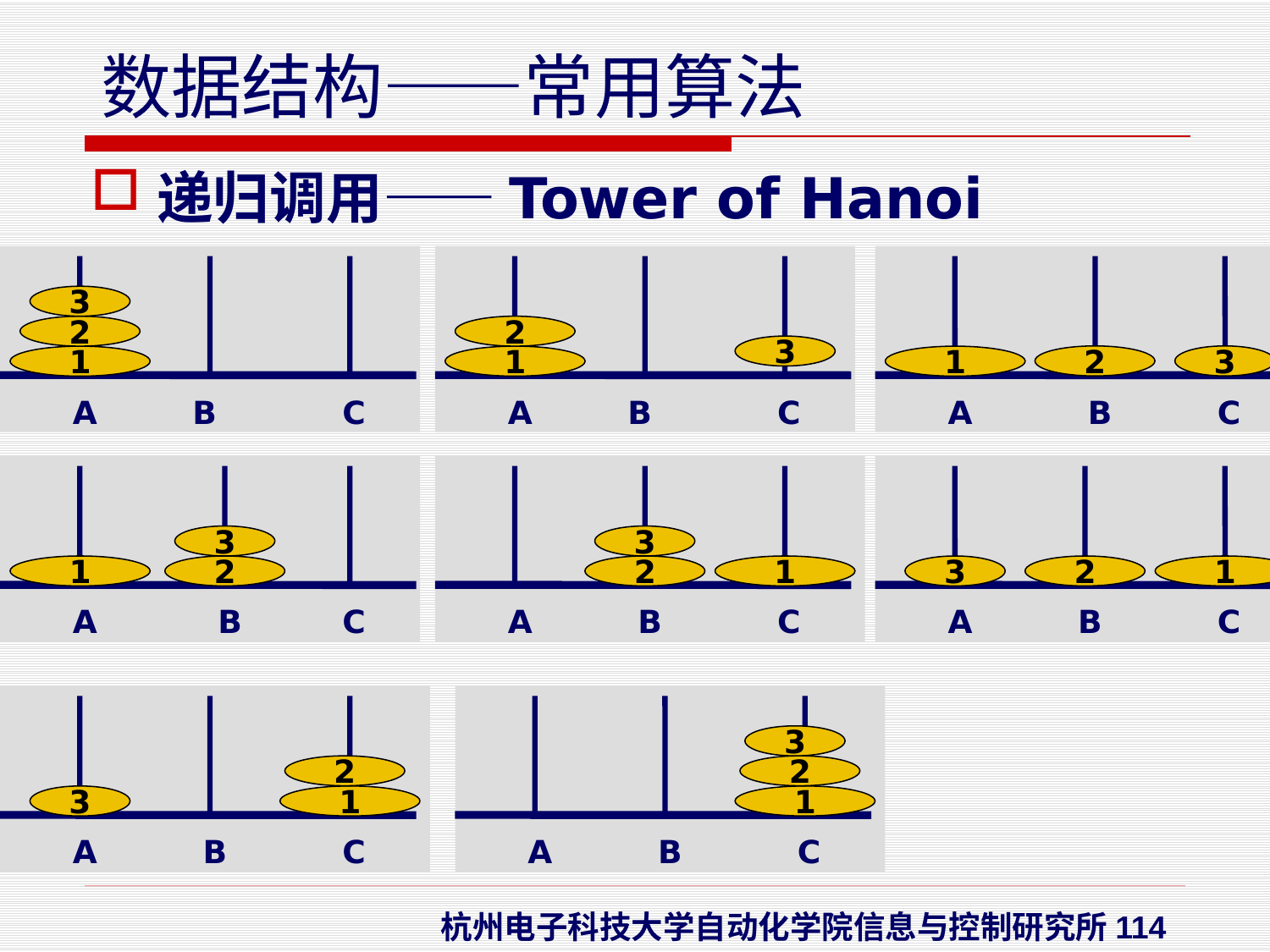

递归调用——Tower of Hanoi

3
2
1

A
B
C

2
3
1

A
B
C

2
3
1

A
B
C

3
1
2

A
B
C

3
2
1

A
B
C

3
2
1

A
B
C

2
3
1

A
B
C

3
2
1

A
B
C